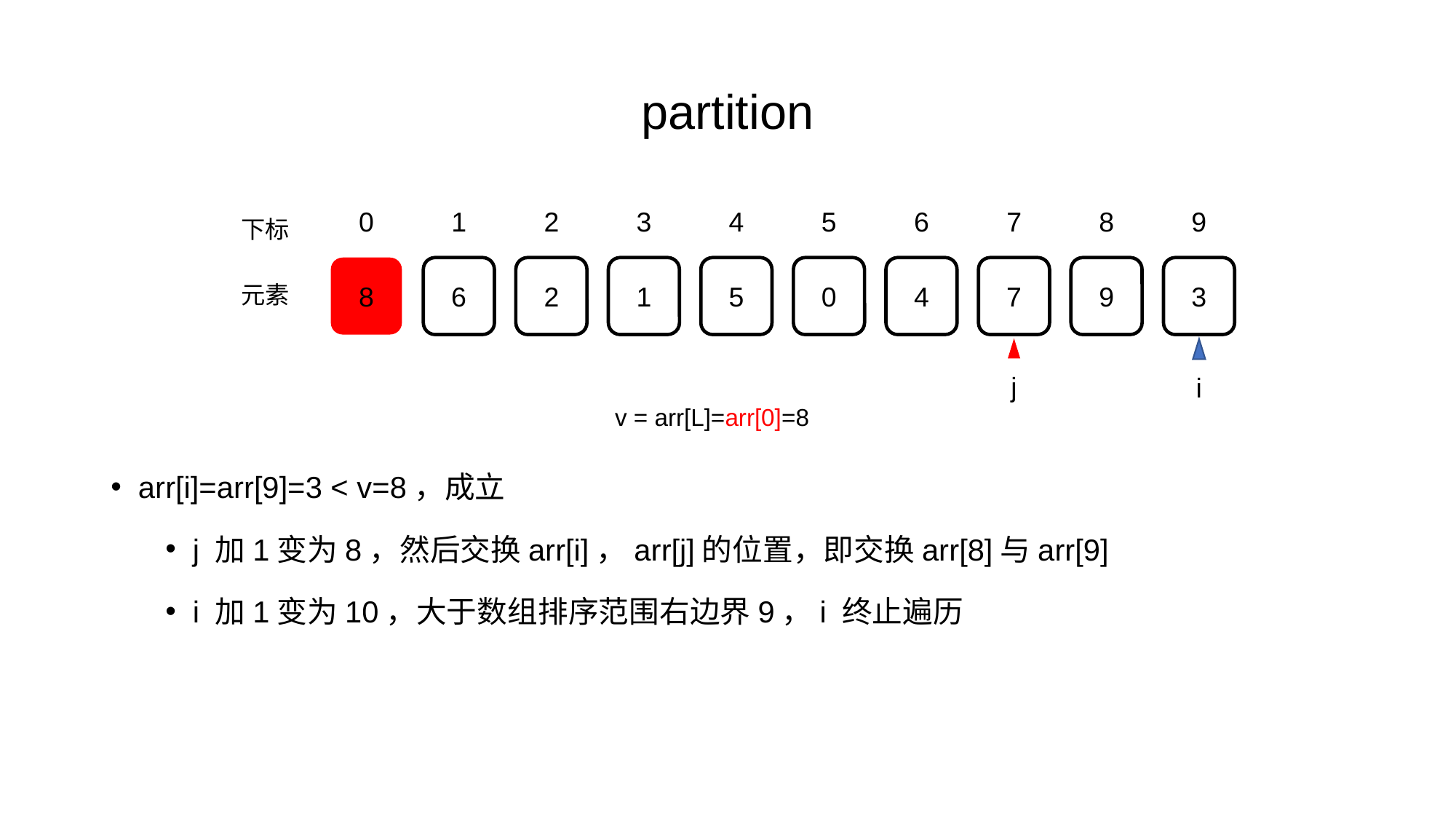

partition
0
1
2
3
4
5
6
7
8
9
下标
8
6
2
1
5
0
4
7
9
3
元素

j

i
v = arr[L]=arr[0]=8
arr[i]=arr[9]=3 < v=8，成立
j 加1变为8，然后交换arr[i]，arr[j]的位置，即交换arr[8]与arr[9]
i 加1变为10，大于数组排序范围右边界9，i 终止遍历